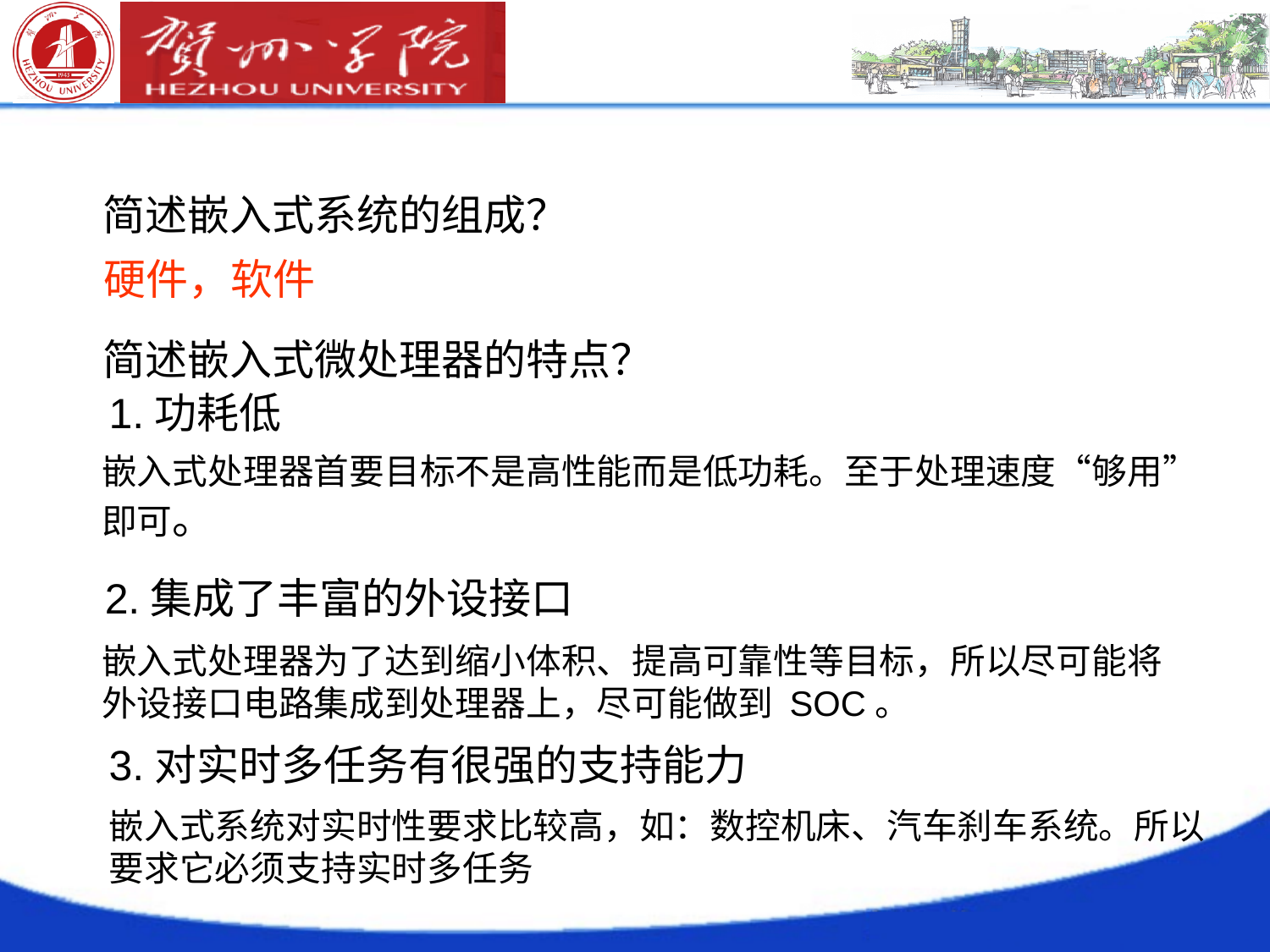

简述嵌入式系统的组成？
硬件，软件
简述嵌入式微处理器的特点？
1.功耗低
嵌入式处理器首要目标不是高性能而是低功耗。至于处理速度“够用”即可。
2.集成了丰富的外设接口
嵌入式处理器为了达到缩小体积、提高可靠性等目标，所以尽可能将外设接口电路集成到处理器上，尽可能做到 SOC。
3.对实时多任务有很强的支持能力
嵌入式系统对实时性要求比较高，如：数控机床、汽车刹车系统。所以要求它必须支持实时多任务